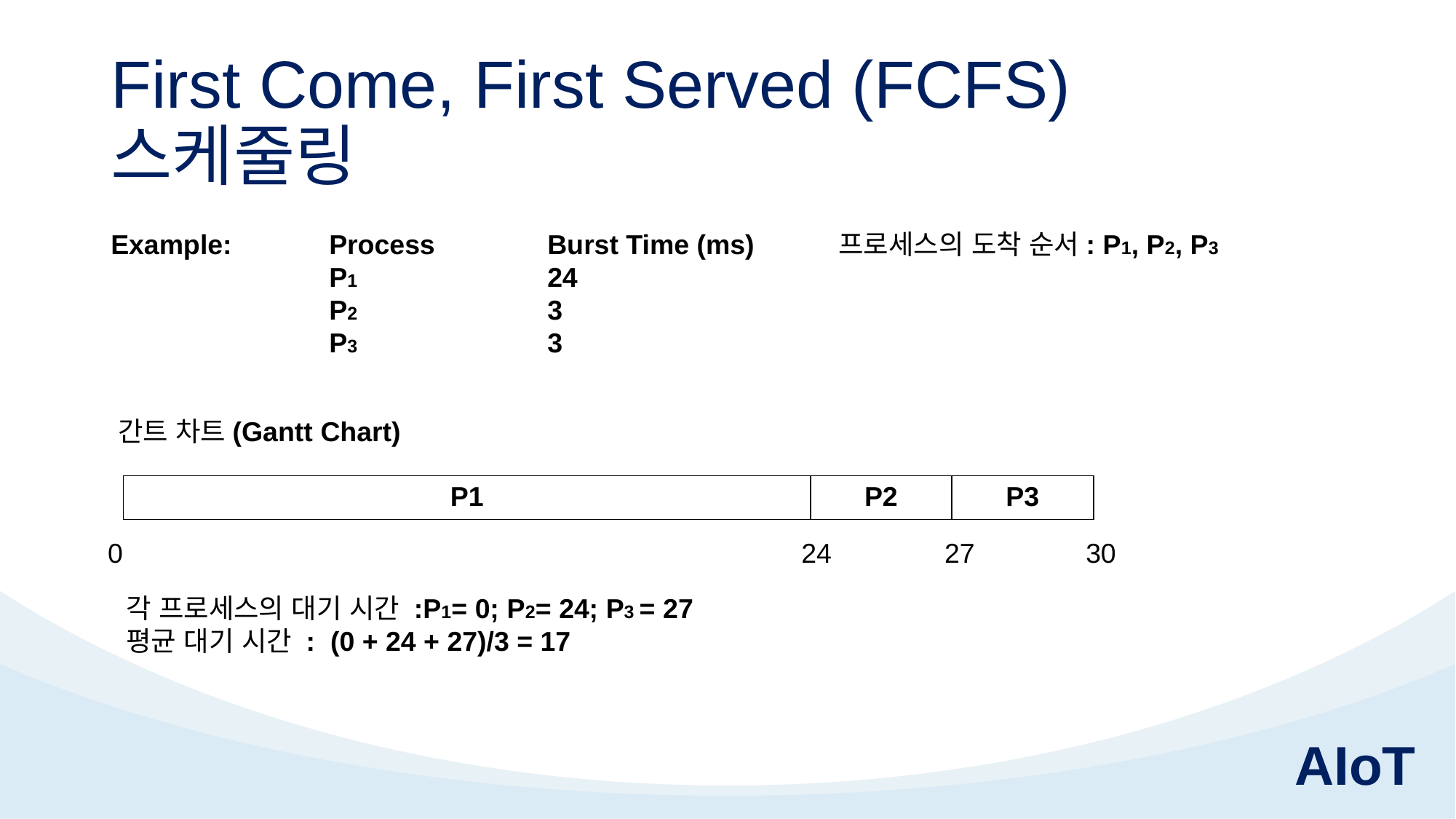

# First Come, First Served (FCFS) 스케줄링

Example:	Process	 	Burst Time (ms)
		P1	 	24
		P2		3
		P3		3

프로세스의 도착 순서: P1, P2, P3

간트 차트(Gantt Chart)
| P1 | P2 | P3 |
| --- | --- | --- |
0
24
27
30

각 프로세스의 대기 시간 :P1= 0; P2= 24; P3 = 27
평균 대기 시간 :  (0 + 24 + 27)/3 = 17